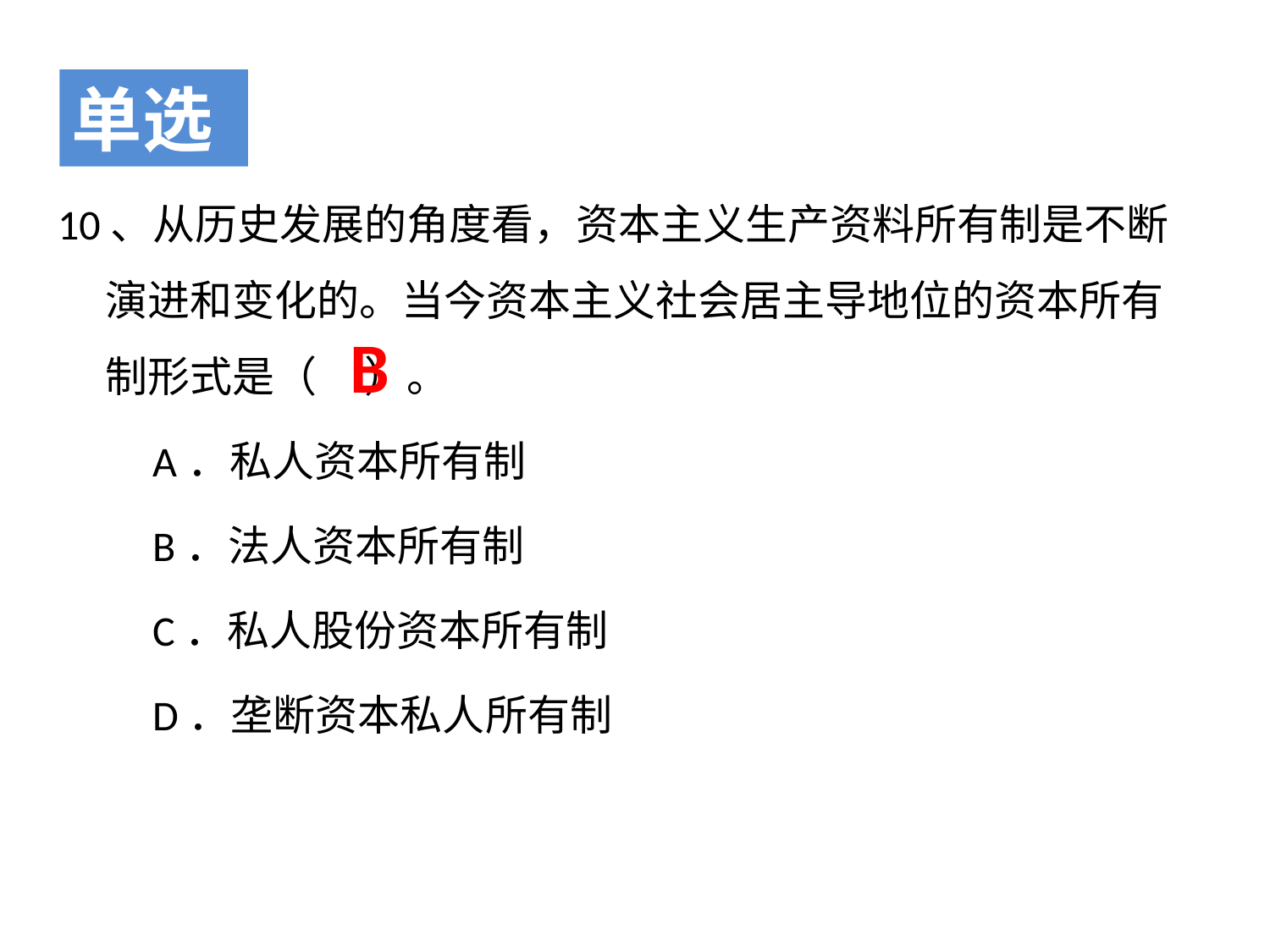

单选
10、从历史发展的角度看，资本主义生产资料所有制是不断演进和变化的。当今资本主义社会居主导地位的资本所有制形式是（     ）。
　　A．私人资本所有制
　　B．法人资本所有制
　　C．私人股份资本所有制
　　D．垄断资本私人所有制
B